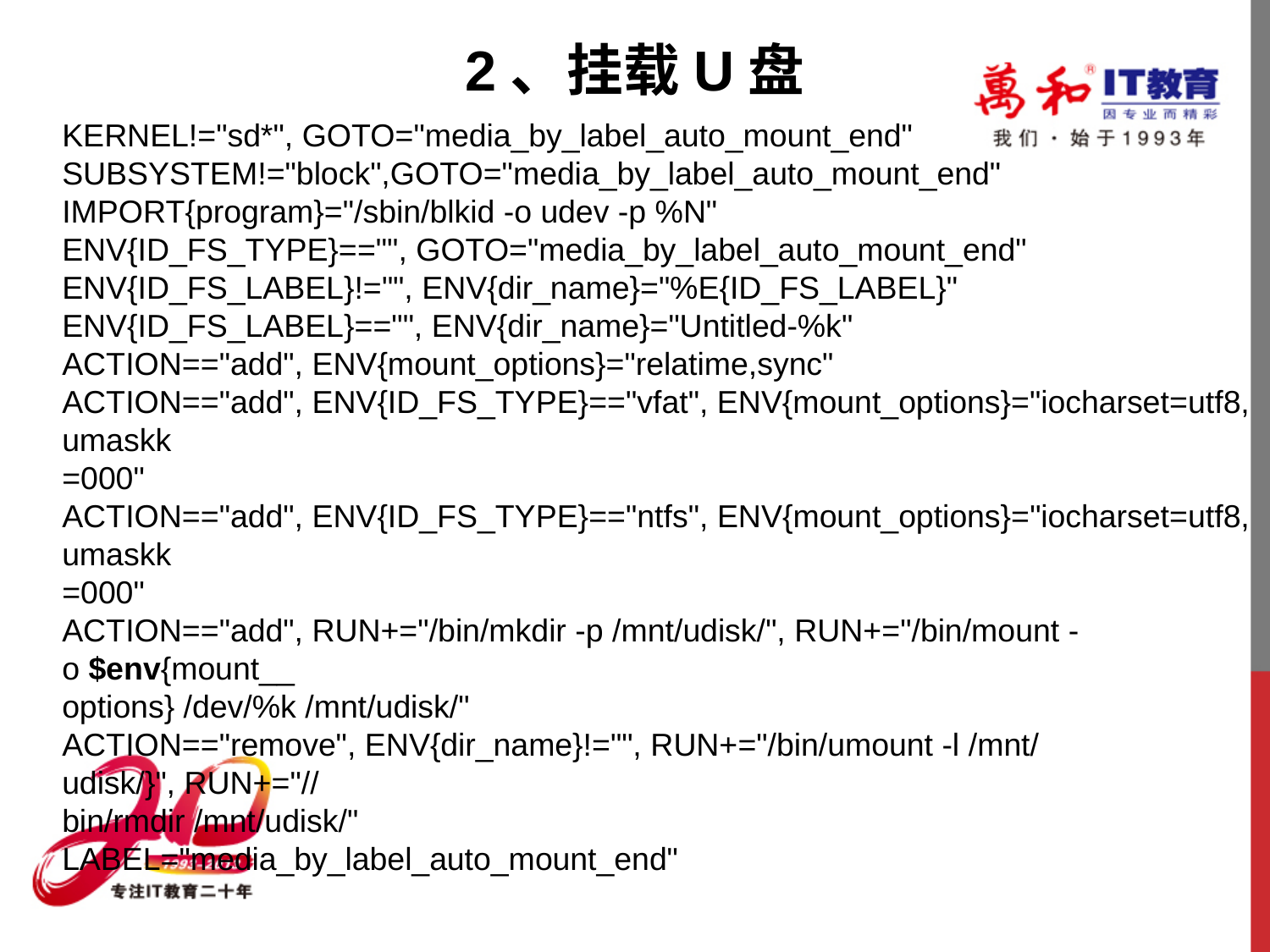

# 2、挂载U盘
KERNEL!="sd*", GOTO="media_by_label_auto_mount_end"
SUBSYSTEM!="block",GOTO="media_by_label_auto_mount_end"
IMPORT{program}="/sbin/blkid -o udev -p %N"
ENV{ID_FS_TYPE}=="", GOTO="media_by_label_auto_mount_end"
ENV{ID_FS_LABEL}!="", ENV{dir_name}="%E{ID_FS_LABEL}"
ENV{ID_FS_LABEL}=="", ENV{dir_name}="Untitled-%k"
ACTION=="add", ENV{mount_options}="relatime,sync"
ACTION=="add", ENV{ID_FS_TYPE}=="vfat", ENV{mount_options}="iocharset=utf8,umaskk
=000"
ACTION=="add", ENV{ID_FS_TYPE}=="ntfs", ENV{mount_options}="iocharset=utf8,umaskk
=000"
ACTION=="add", RUN+="/bin/mkdir -p /mnt/udisk/", RUN+="/bin/mount -o $env{mount__
options} /dev/%k /mnt/udisk/"
ACTION=="remove", ENV{dir_name}!="", RUN+="/bin/umount -l /mnt/udisk/}", RUN+="//
bin/rmdir /mnt/udisk/"
LABEL="media_by_label_auto_mount_end"